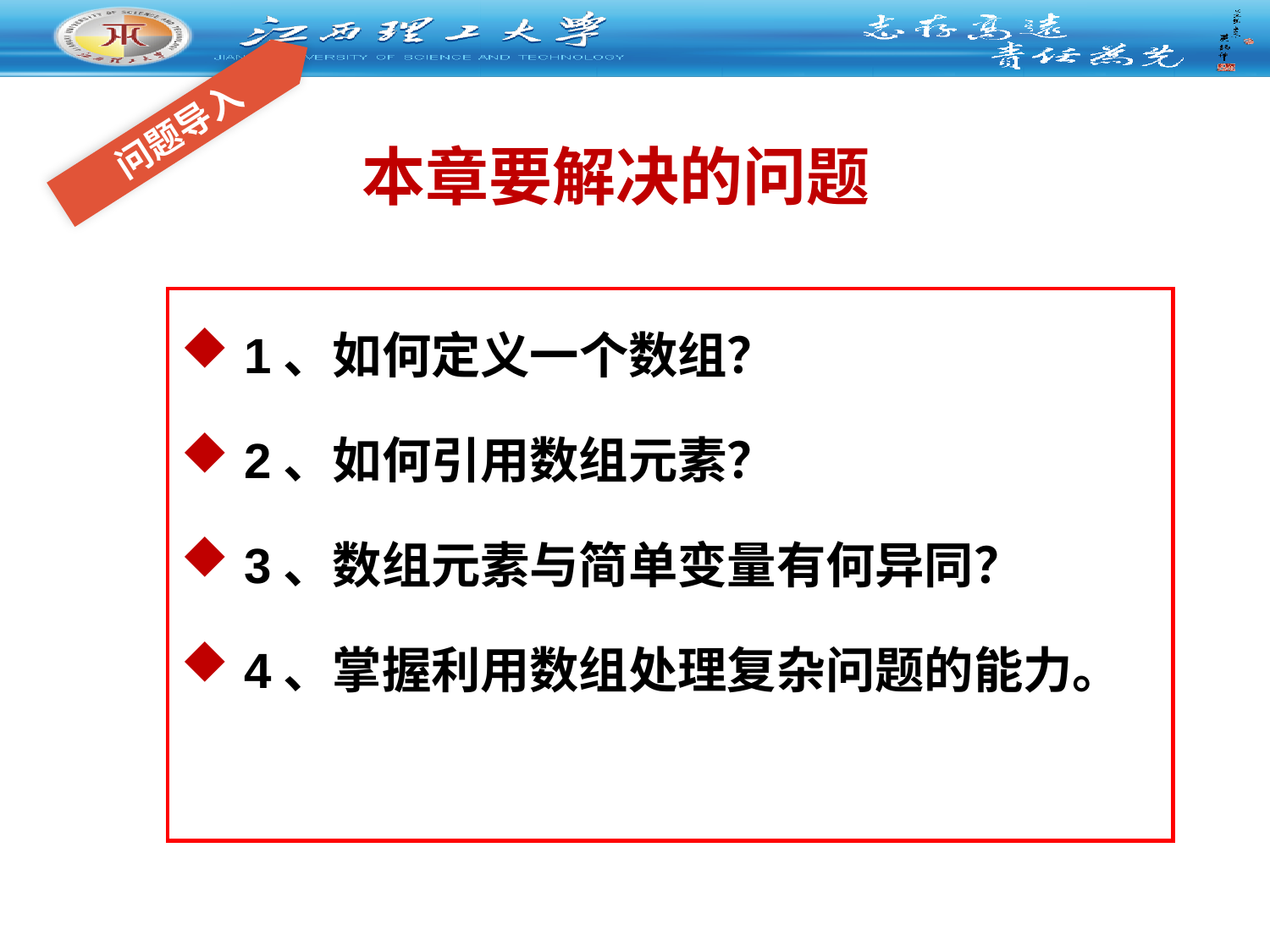

问题导入
# 本章要解决的问题
1、如何定义一个数组？
2、如何引用数组元素？
3、数组元素与简单变量有何异同？
4、掌握利用数组处理复杂问题的能力。